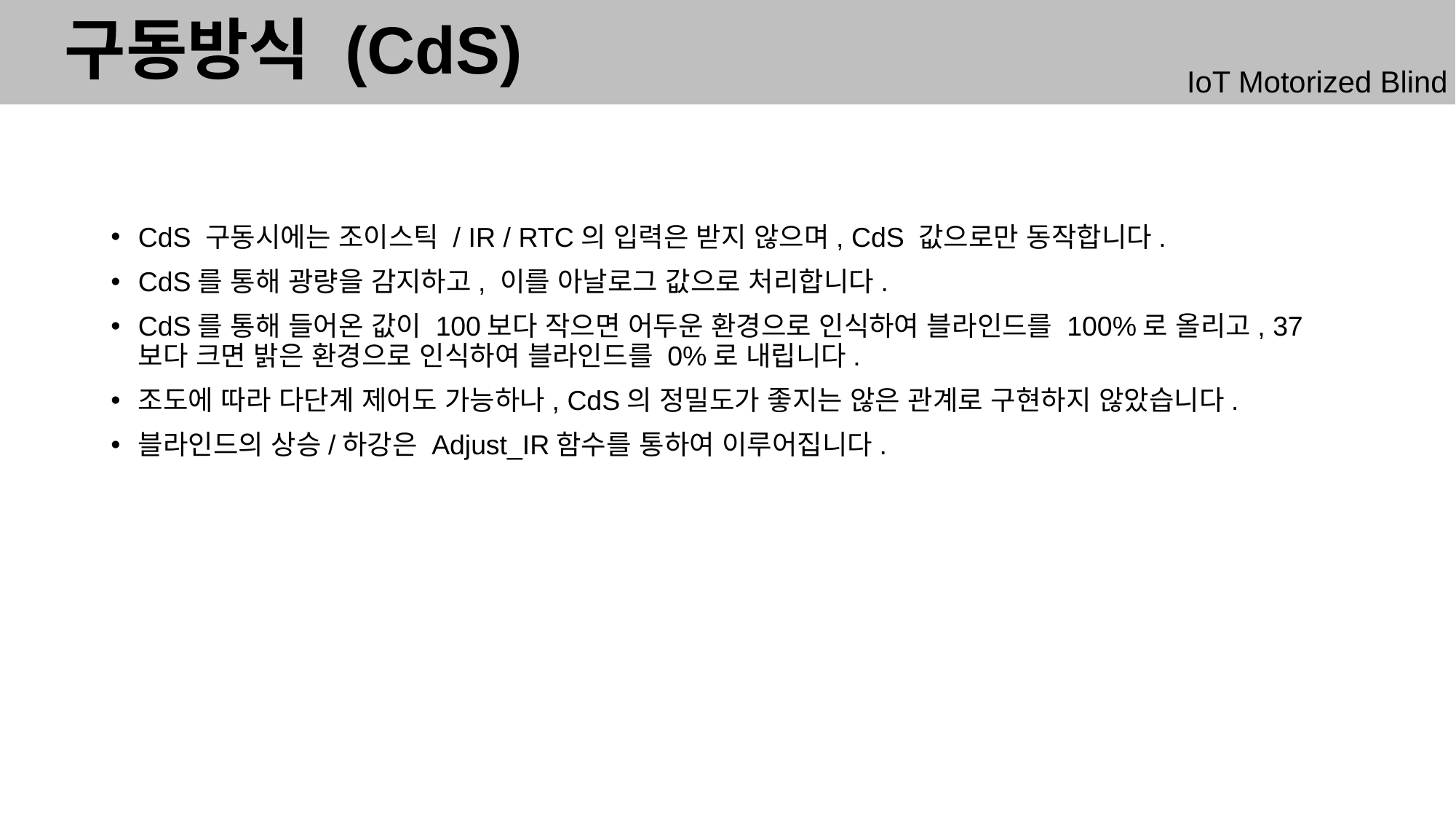

구동방식 (CdS)
IoT Motorized Blind
CdS 구동시에는 조이스틱 / IR / RTC의 입력은 받지 않으며, CdS 값으로만 동작합니다.
CdS를 통해 광량을 감지하고, 이를 아날로그 값으로 처리합니다.
CdS를 통해 들어온 값이 100보다 작으면 어두운 환경으로 인식하여 블라인드를 100%로 올리고, 37보다 크면 밝은 환경으로 인식하여 블라인드를 0%로 내립니다.
조도에 따라 다단계 제어도 가능하나, CdS의 정밀도가 좋지는 않은 관계로 구현하지 않았습니다.
블라인드의 상승/하강은 Adjust_IR함수를 통하여 이루어집니다.